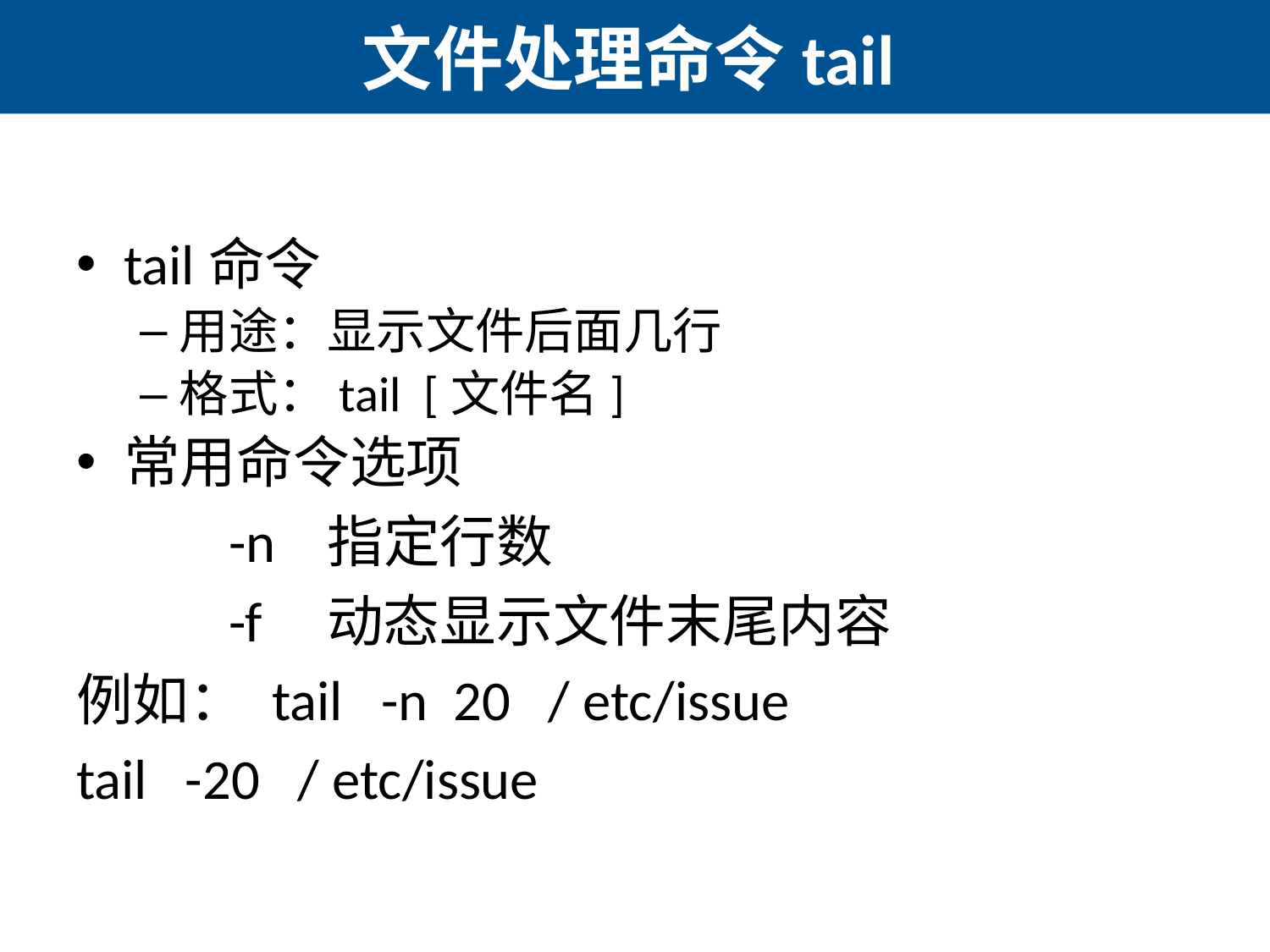

# 文件处理命令tail
tail命令
用途：显示文件后面几行
格式：tail  [文件名]
常用命令选项
	  -n   指定行数
            -f    动态显示文件末尾内容
例如： tail   -n  20   / etc/issue
tail   -20   / etc/issue